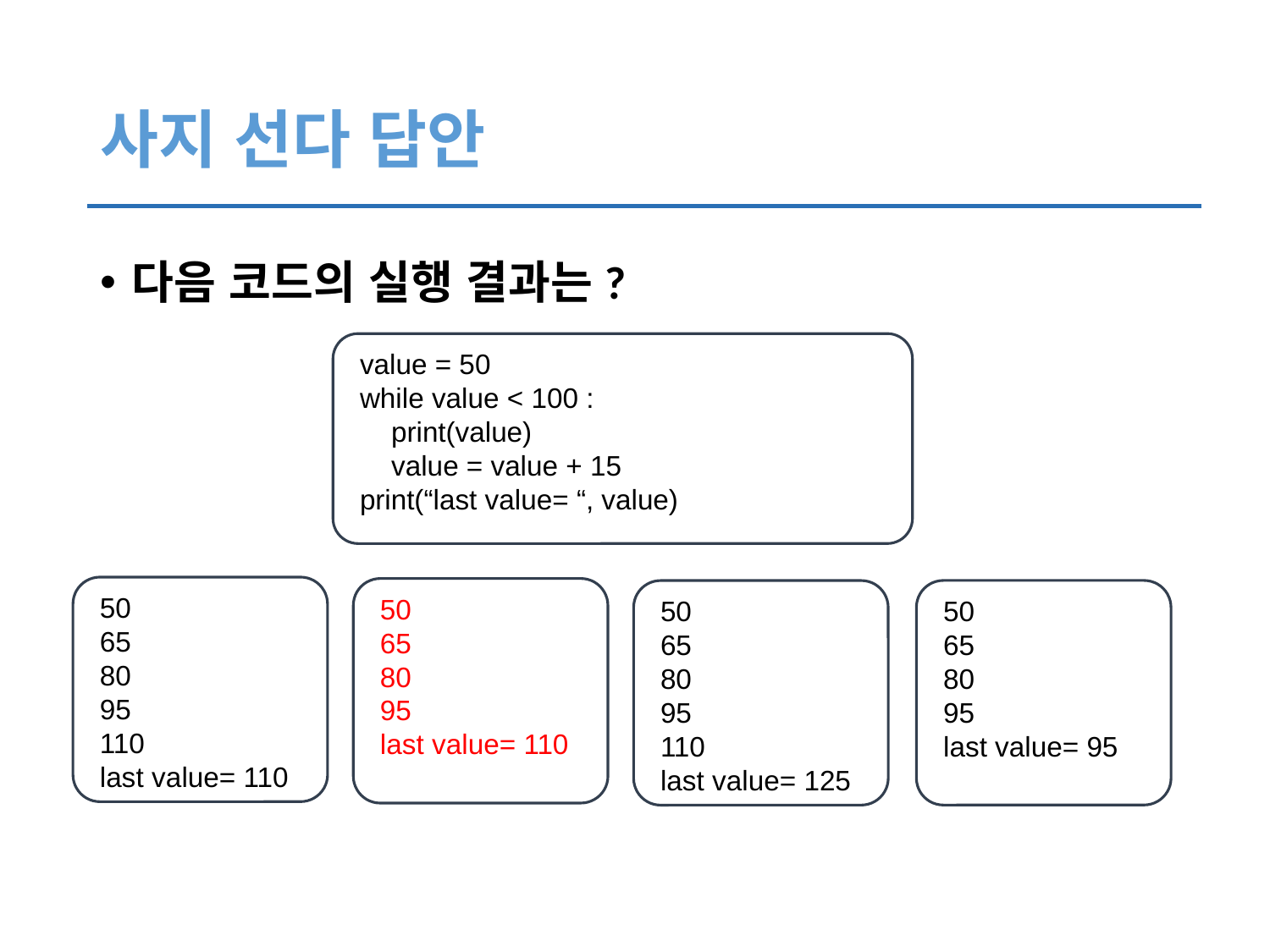

# 사지 선다 답안
다음 코드의 실행 결과는?

value = 50
while value < 100 :
    print(value)
    value = value + 15
print(“last value= “, value)

50
65
80
95
110
last value= 110

50
65
80
95
last value= 110

50
65
80
95
last value= 95

50
65
80
95
110
last value= 125